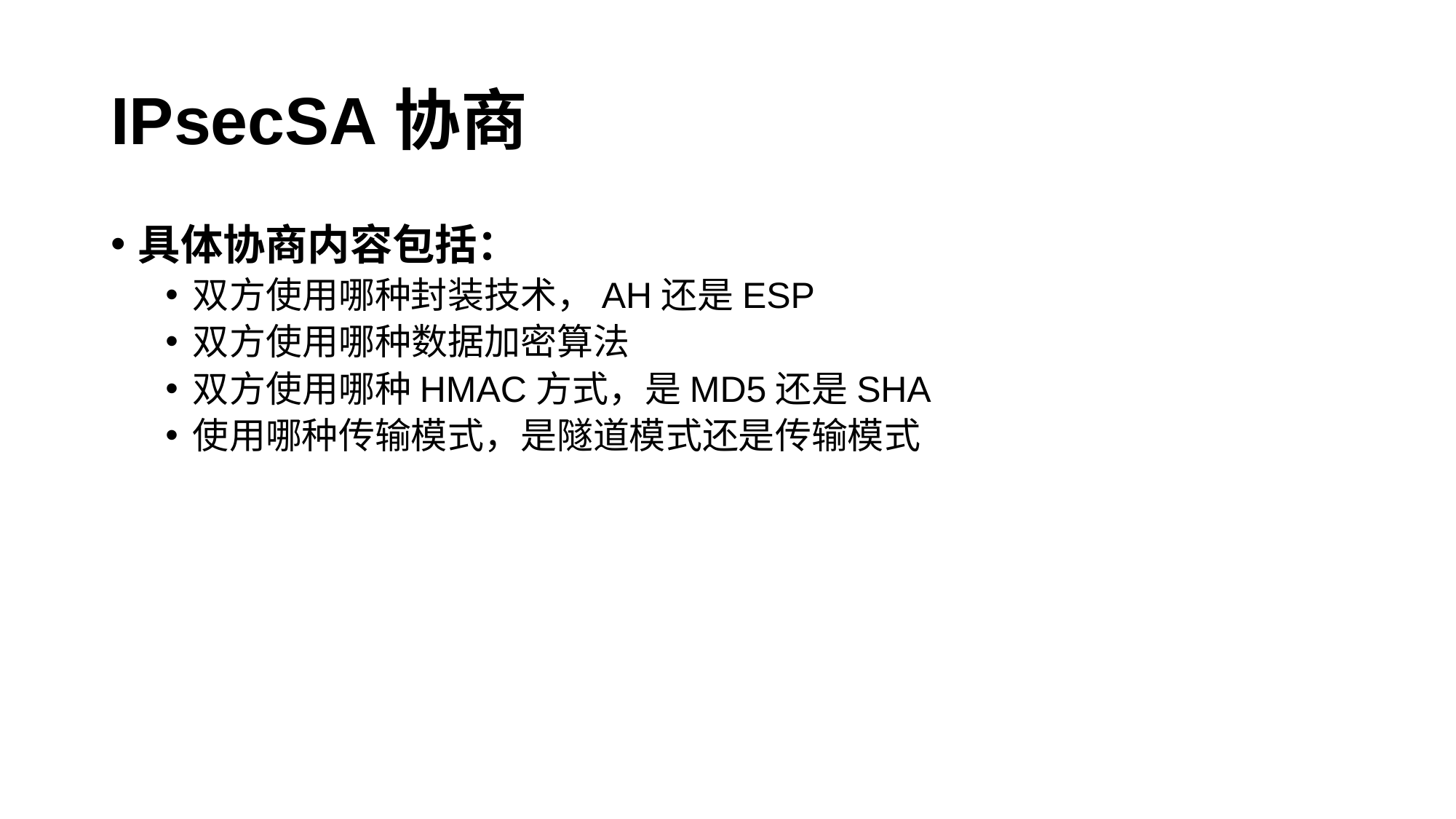

# IPsecSA协商
具体协商内容包括：
双方使用哪种封装技术，AH还是ESP
双方使用哪种数据加密算法
双方使用哪种HMAC方式，是MD5还是SHA
使用哪种传输模式，是隧道模式还是传输模式